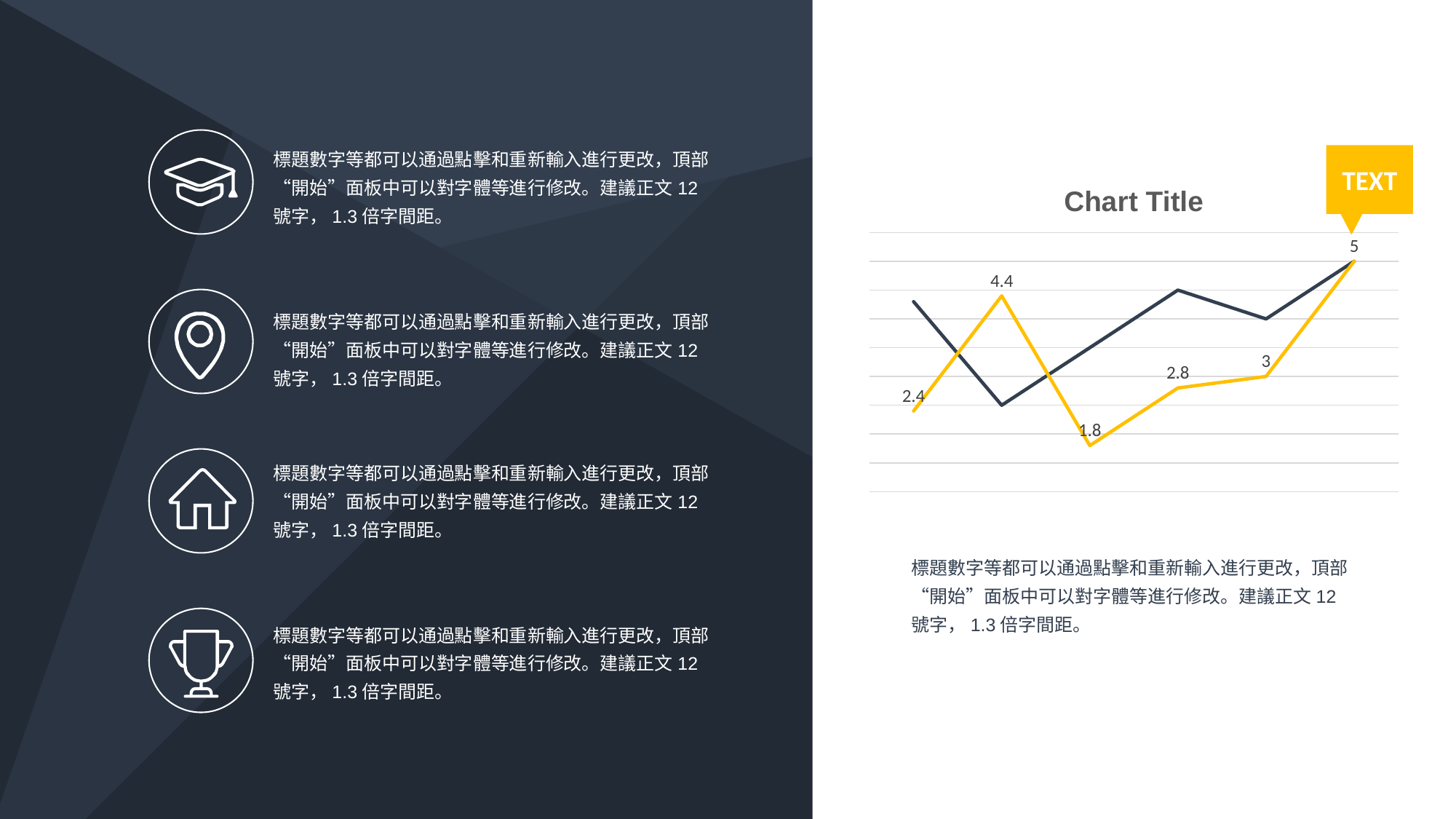

標題數字等都可以通過點擊和重新輸入進行更改，頂部“開始”面板中可以對字體等進行修改。建議正文12號字，1.3倍字間距。
TEXT

### Chart:

| Category | 系列 1 | 系列 2 |
|---|---|---|
| 类别 1 | 4.3 | 2.4 |
| 类别 2 | 2.5 | 4.4 |
| 类别 3 | 3.5 | 1.8 |
| 类别 4 | 4.5 | 2.8 |
| 类别 5 | 4.0 | 3.0 |
| 类别 6 | 5.0 | 5.0 |

標題數字等都可以通過點擊和重新輸入進行更改，頂部“開始”面板中可以對字體等進行修改。建議正文12號字，1.3倍字間距。

標題數字等都可以通過點擊和重新輸入進行更改，頂部“開始”面板中可以對字體等進行修改。建議正文12號字，1.3倍字間距。
標題數字等都可以通過點擊和重新輸入進行更改，頂部“開始”面板中可以對字體等進行修改。建議正文12號字，1.3倍字間距。

標題數字等都可以通過點擊和重新輸入進行更改，頂部“開始”面板中可以對字體等進行修改。建議正文12號字，1.3倍字間距。